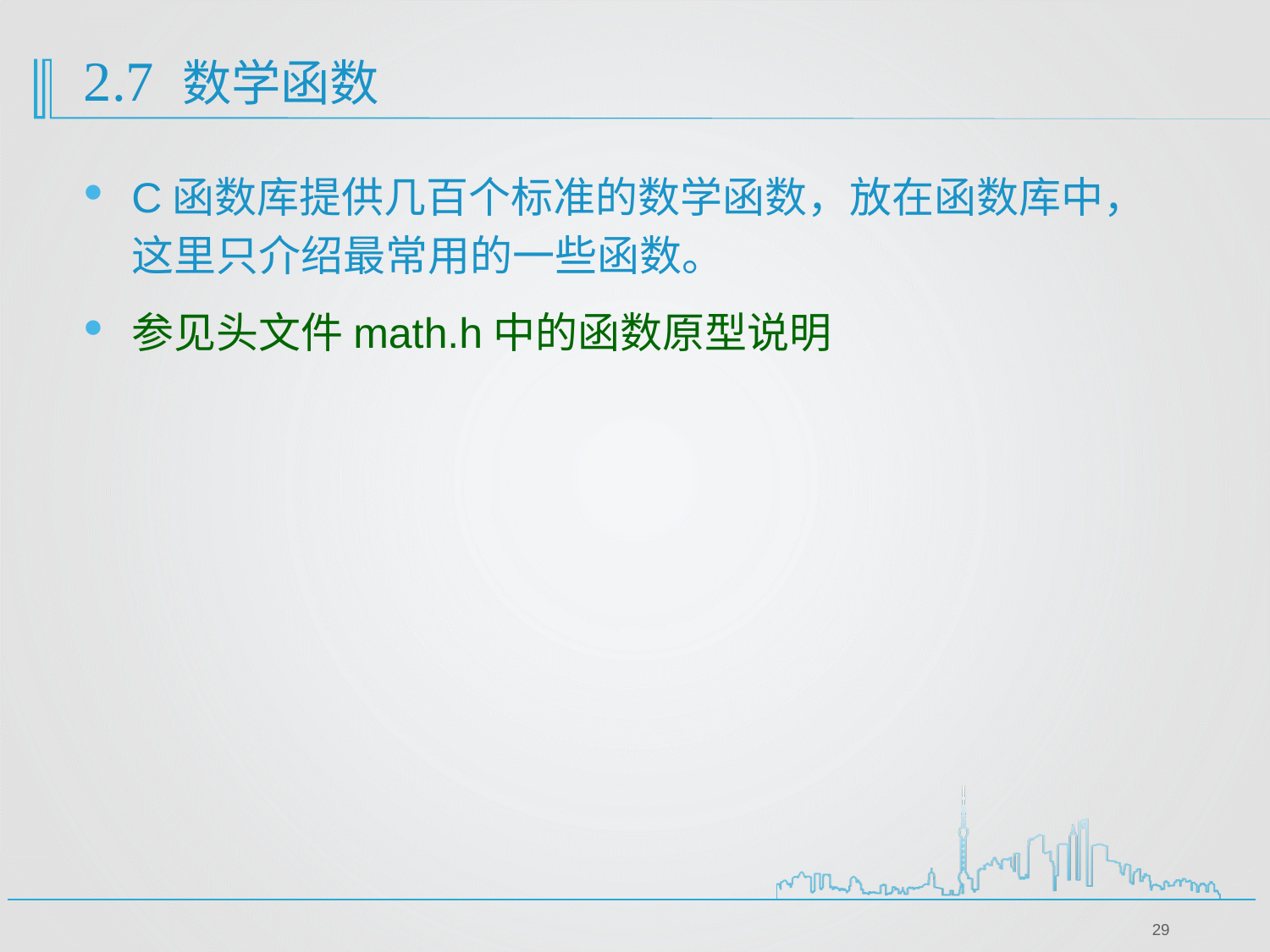

2.7 数学函数
C函数库提供几百个标准的数学函数，放在函数库中，这里只介绍最常用的一些函数。
参见头文件math.h中的函数原型说明

29